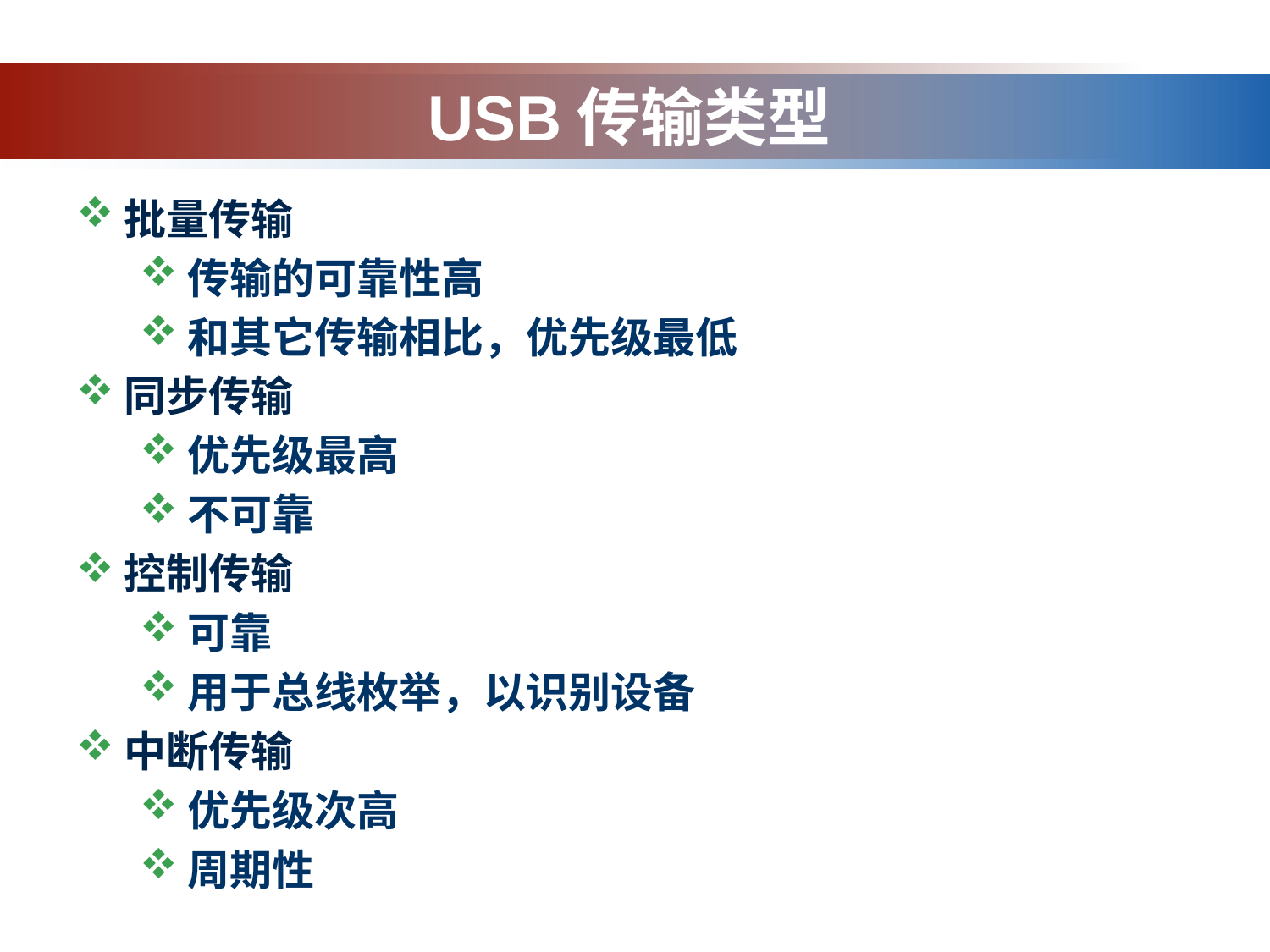

# USB传输类型
批量传输
传输的可靠性高
和其它传输相比，优先级最低
同步传输
优先级最高
不可靠
控制传输
可靠
用于总线枚举，以识别设备
中断传输
优先级次高
周期性